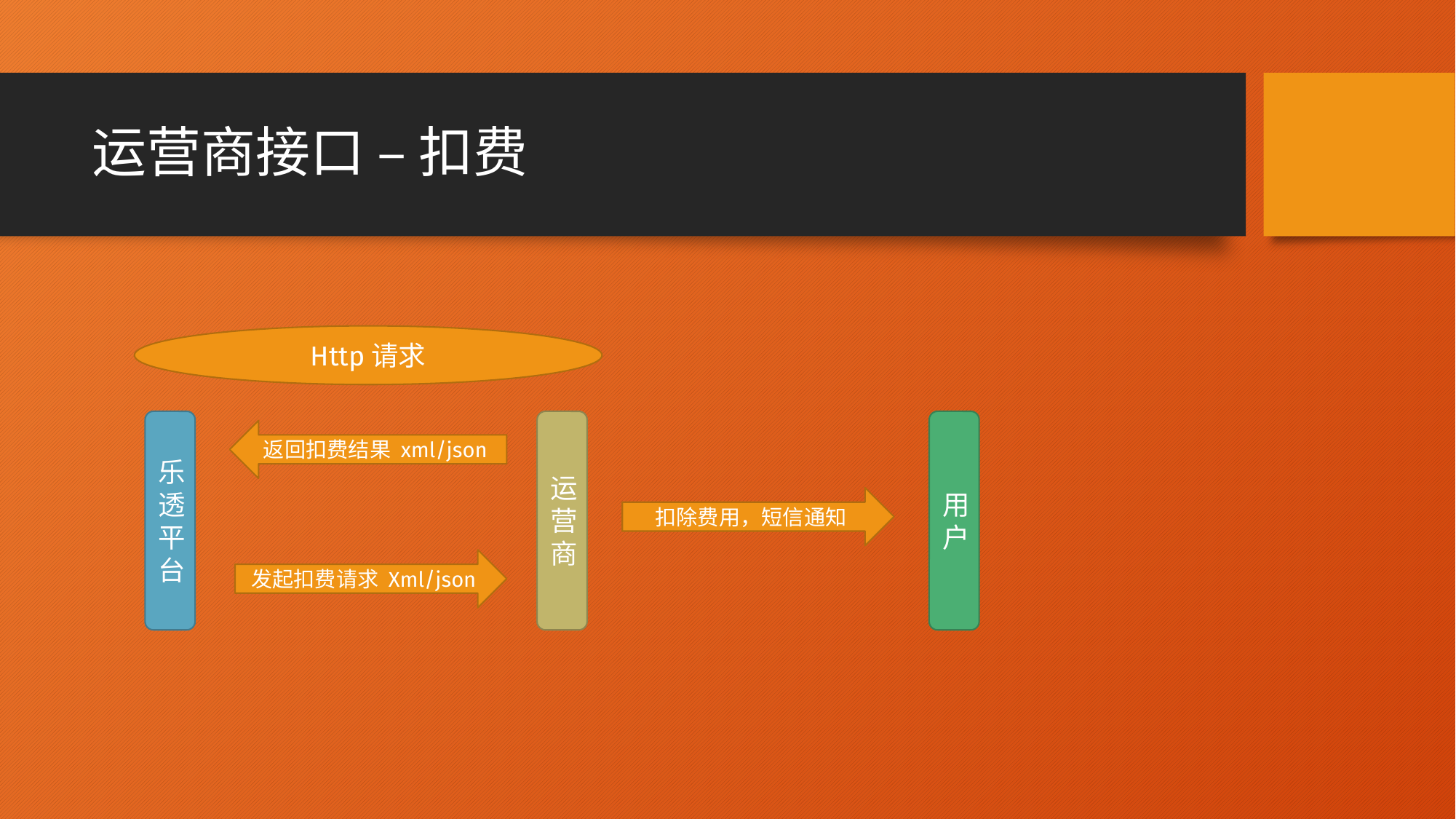

# 运营商接口 – 扣费
Http请求
乐透平台
运营商
用户
返回扣费结果 xml/json

扣除费用，短信通知
发起扣费请求 Xml/json